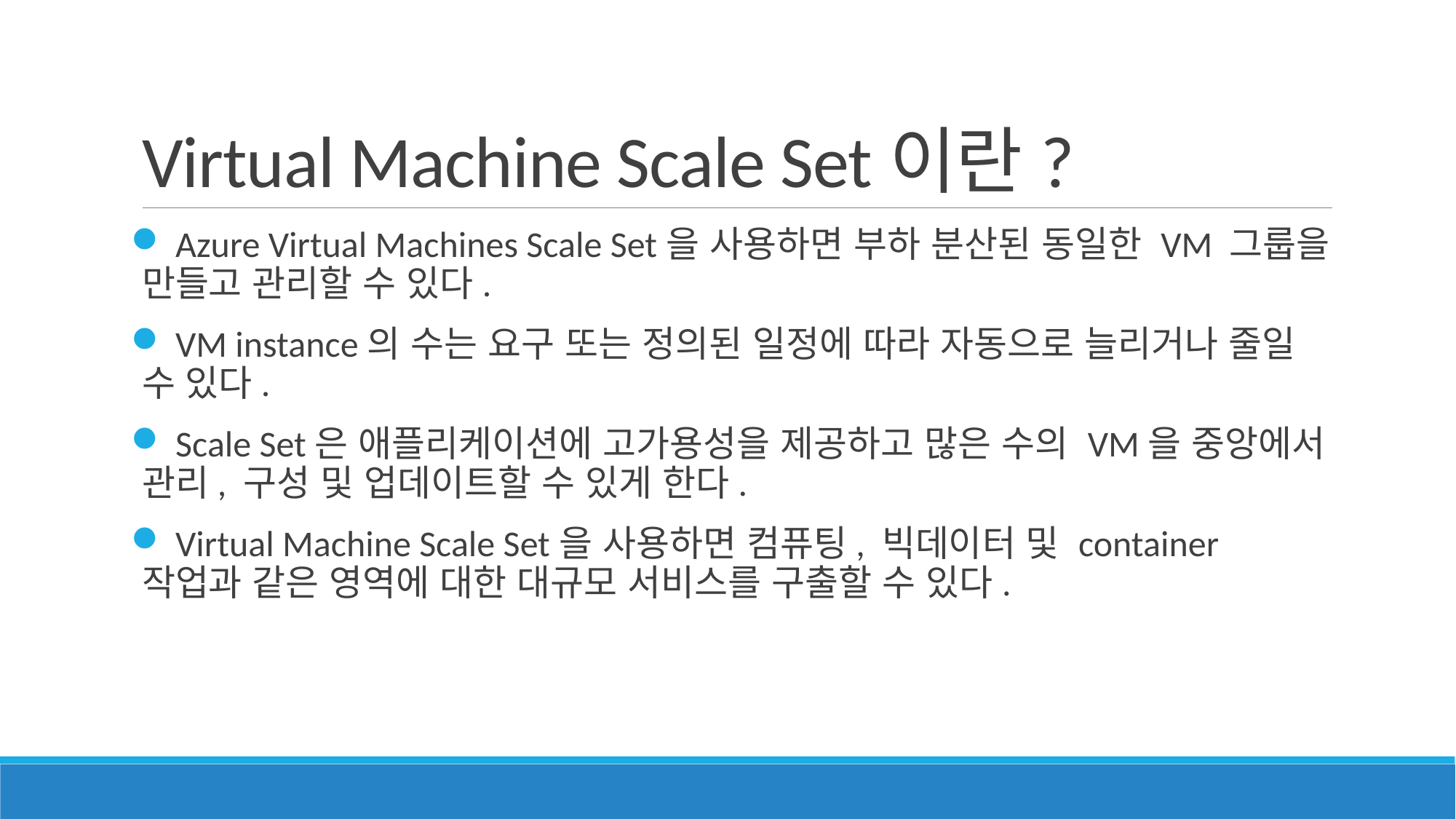

# Virtual Machine Scale Set이란?
 Azure Virtual Machines Scale Set을 사용하면 부하 분산된 동일한 VM 그룹을 만들고 관리할 수 있다.
 VM instance의 수는 요구 또는 정의된 일정에 따라 자동으로 늘리거나 줄일 수 있다.
 Scale Set은 애플리케이션에 고가용성을 제공하고 많은 수의 VM을 중앙에서 관리, 구성 및 업데이트할 수 있게 한다.
 Virtual Machine Scale Set을 사용하면 컴퓨팅, 빅데이터 및 container 작업과 같은 영역에 대한 대규모 서비스를 구출할 수 있다.